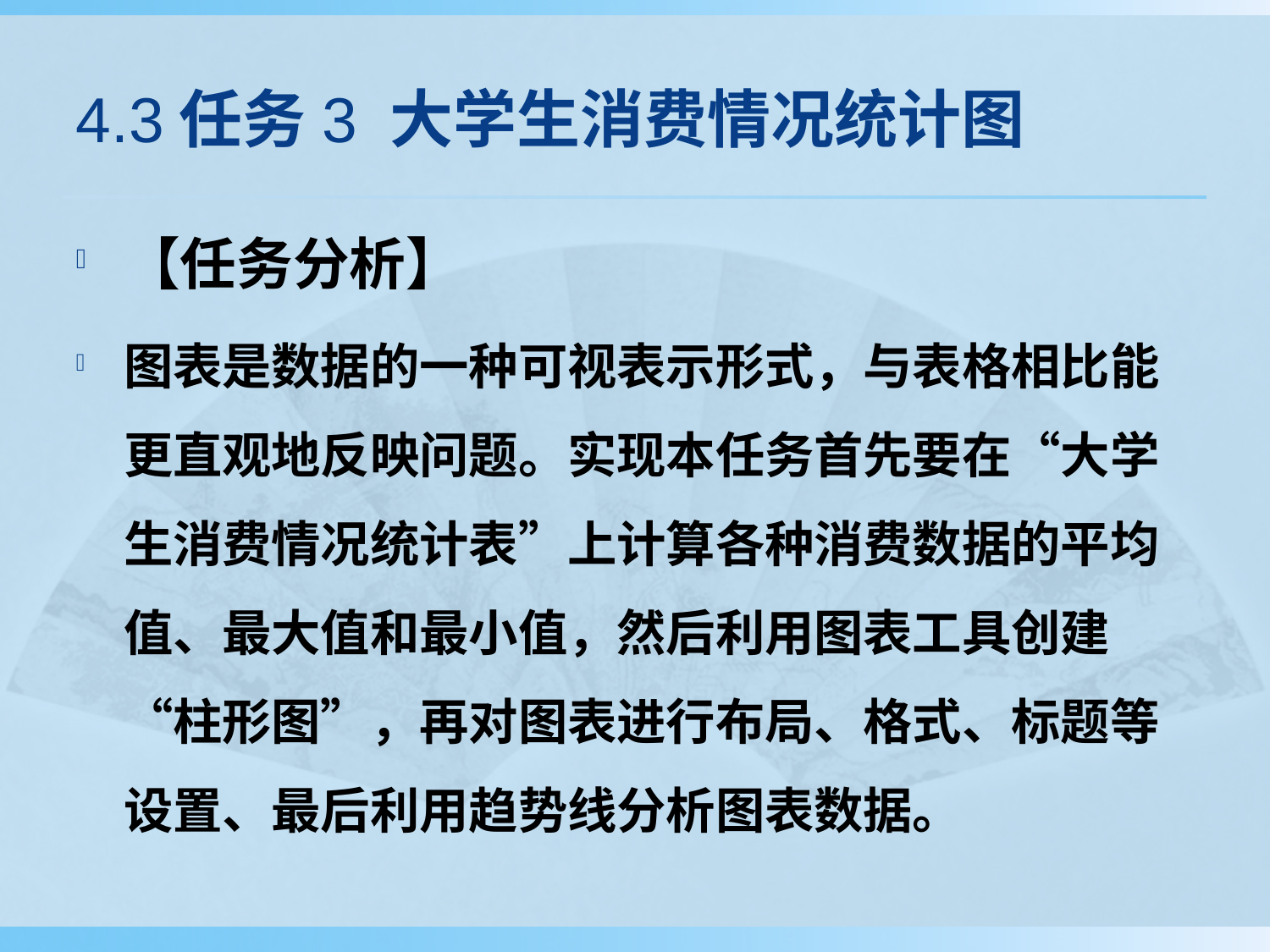

# 4.3任务3 大学生消费情况统计图
【任务分析】
图表是数据的一种可视表示形式，与表格相比能更直观地反映问题。实现本任务首先要在“大学生消费情况统计表”上计算各种消费数据的平均值、最大值和最小值，然后利用图表工具创建“柱形图”，再对图表进行布局、格式、标题等设置、最后利用趋势线分析图表数据。